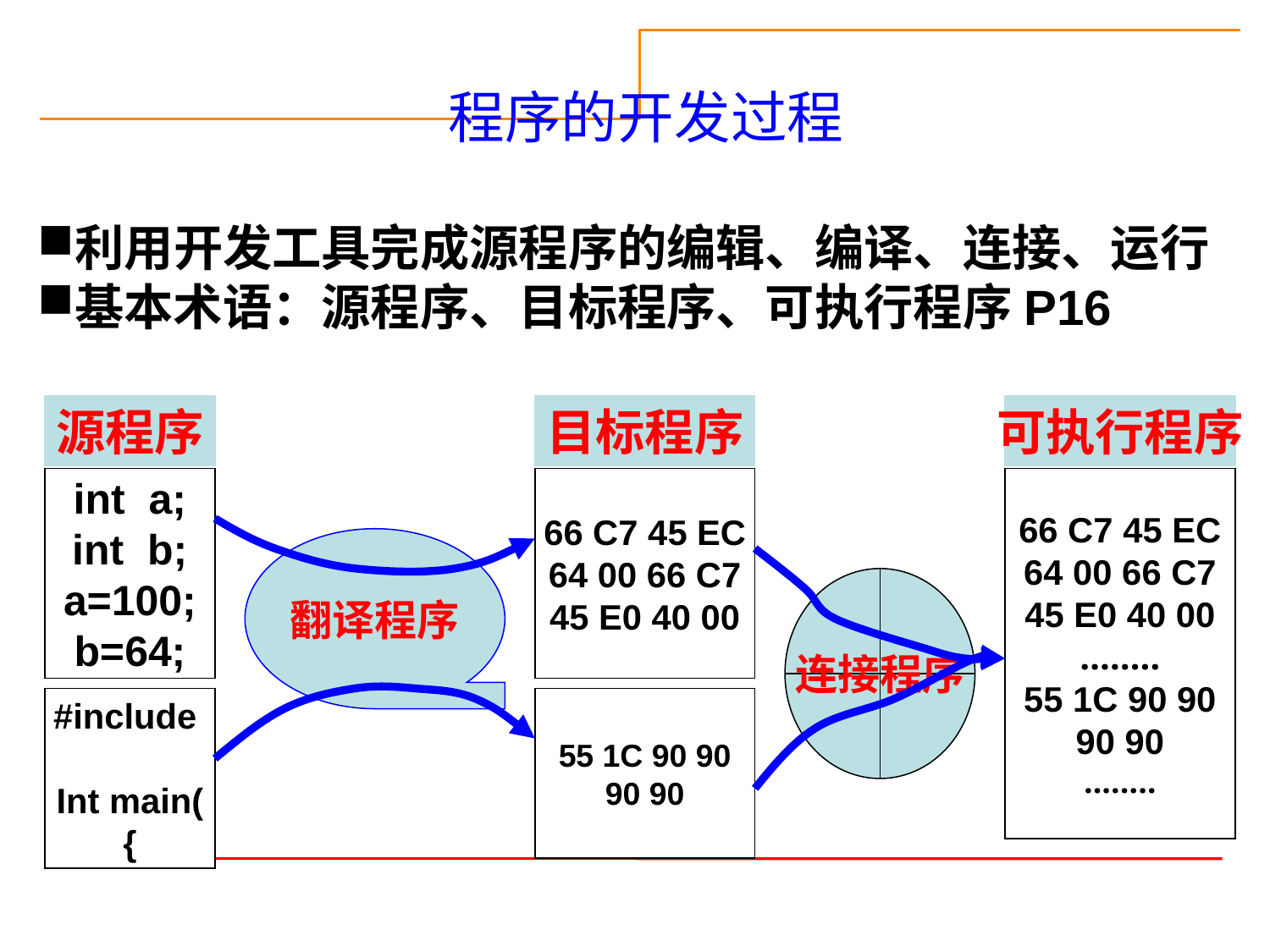

程序的开发过程
利用开发工具完成源程序的编辑、编译、连接、运行
基本术语：源程序、目标程序、可执行程序P16
源程序
int  a;
int  b;
a=100;
b=64;
#include

Int main(
{
目标程序
66 C7 45 EC
64 00 66 C7
45 E0 40 00
55 1C 90 90
90 90
可执行程序
66 C7 45 EC
64 00 66 C7
45 E0 40 00
‥‥‥‥
55 1C 90 90
90 90
‥‥‥‥

翻译程序

连接程序